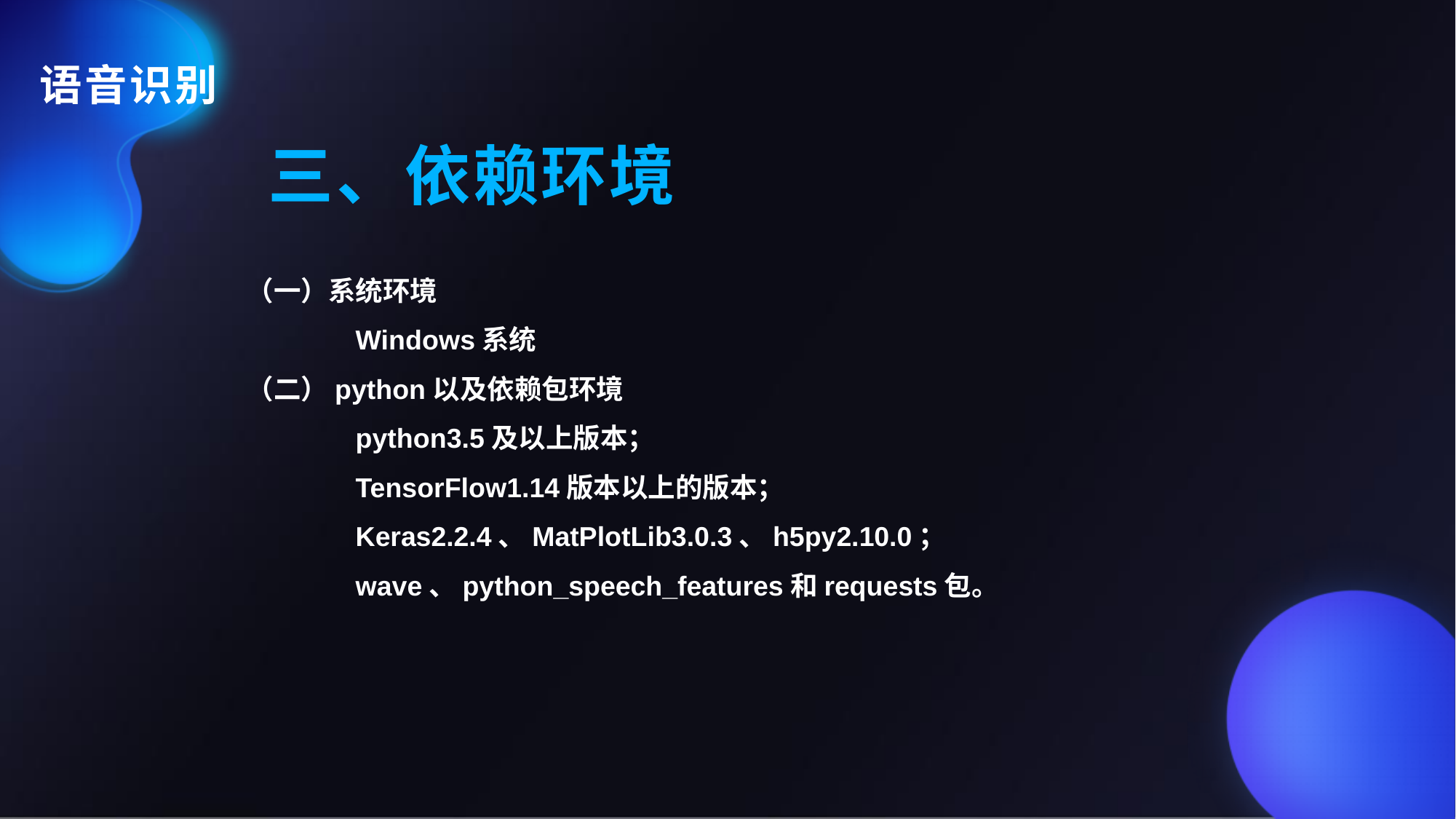

语音识别
三、依赖环境
（一）系统环境
	Windows系统
（二）python以及依赖包环境
	python3.5及以上版本；
	TensorFlow1.14版本以上的版本；
	Keras2.2.4、MatPlotLib3.0.3、h5py2.10.0；
	wave、python_speech_features和requests包。